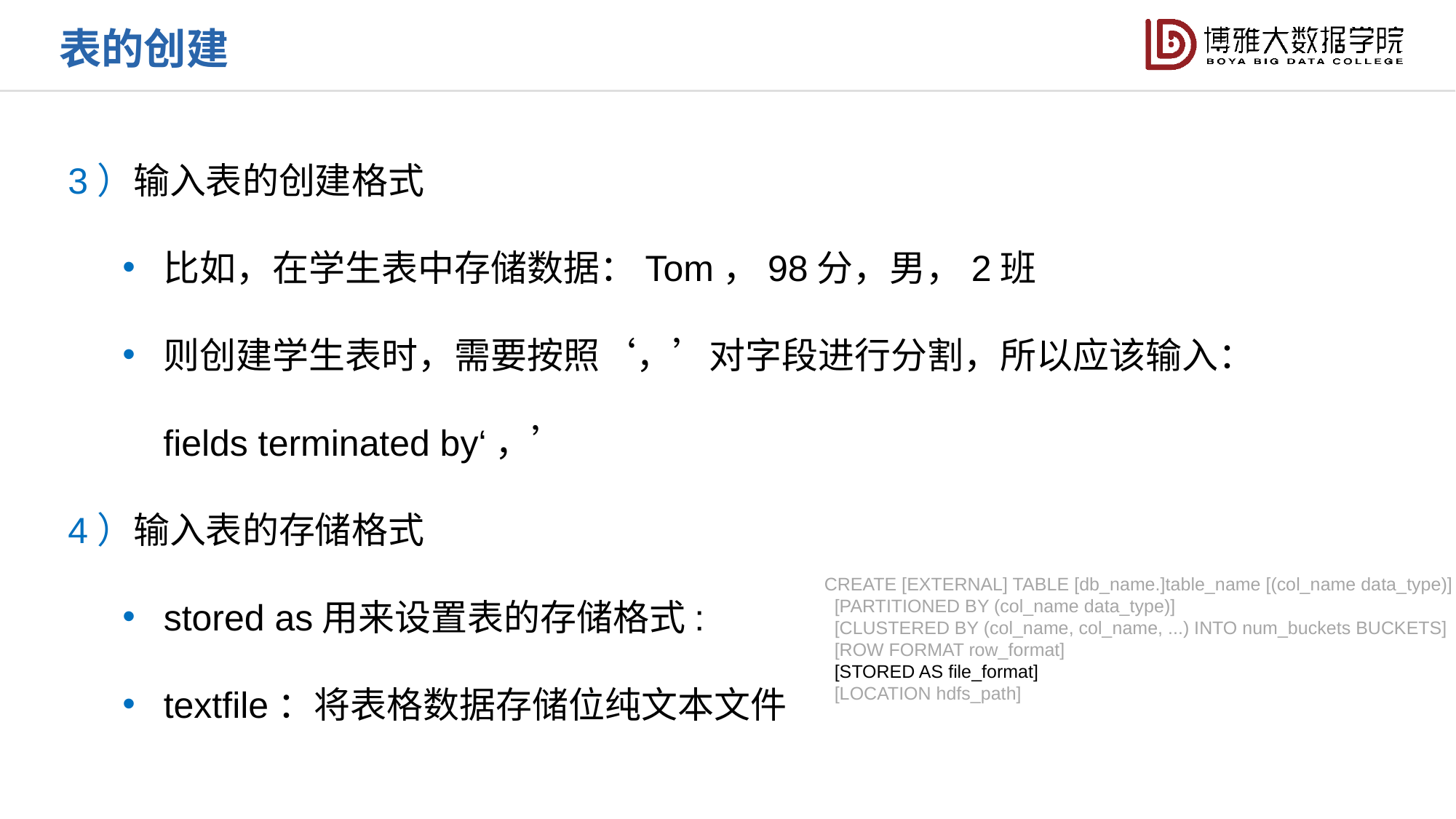

表的创建

3）输入表的创建格式

比如，在学生表中存储数据：Tom，98分，男，2班

则创建学生表时，需要按照‘，’对字段进行分割，所以应该输入：

    fields terminated by‘，’

4）输入表的存储格式

stored as用来设置表的存储格式:

textfile：将表格数据存储位纯文本文件

CREATE [EXTERNAL] TABLE [db_name.]table_name [(col_name data_type)]
  [PARTITIONED BY (col_name data_type)]
  [CLUSTERED BY (col_name, col_name, ...) INTO num_buckets BUCKETS]
  [ROW FORMAT row_format]
  [STORED AS file_format]
  [LOCATION hdfs_path]